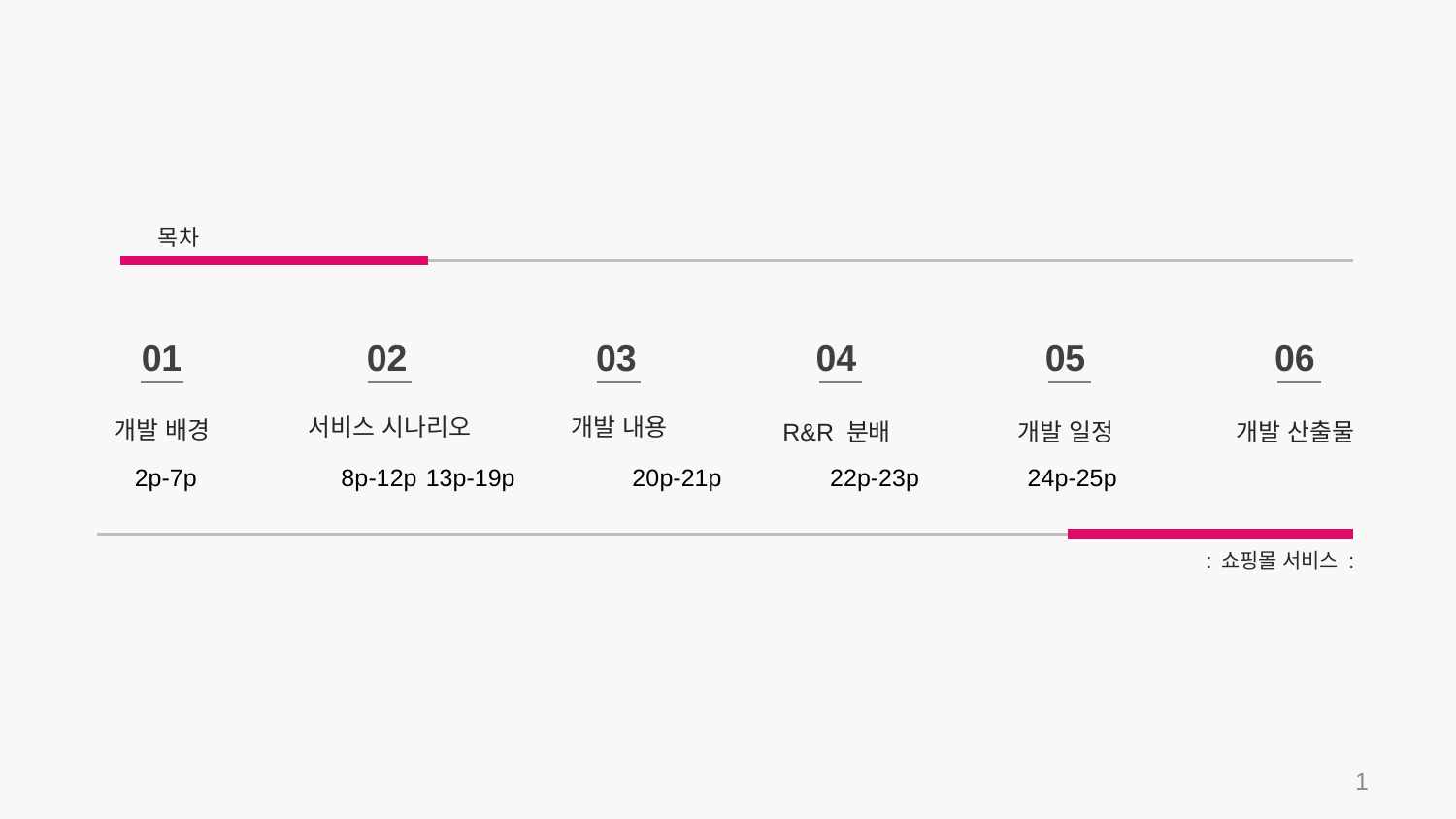

목차
01
02
03
04
05
06
서비스 시나리오
개발 내용
개발 배경
R&R 분배
개발 일정
개발 산출물
2p-7p	         8p-12p	13p-19p	         20p-21p                22p-23p                24p-25p
: 쇼핑몰 서비스 :
1